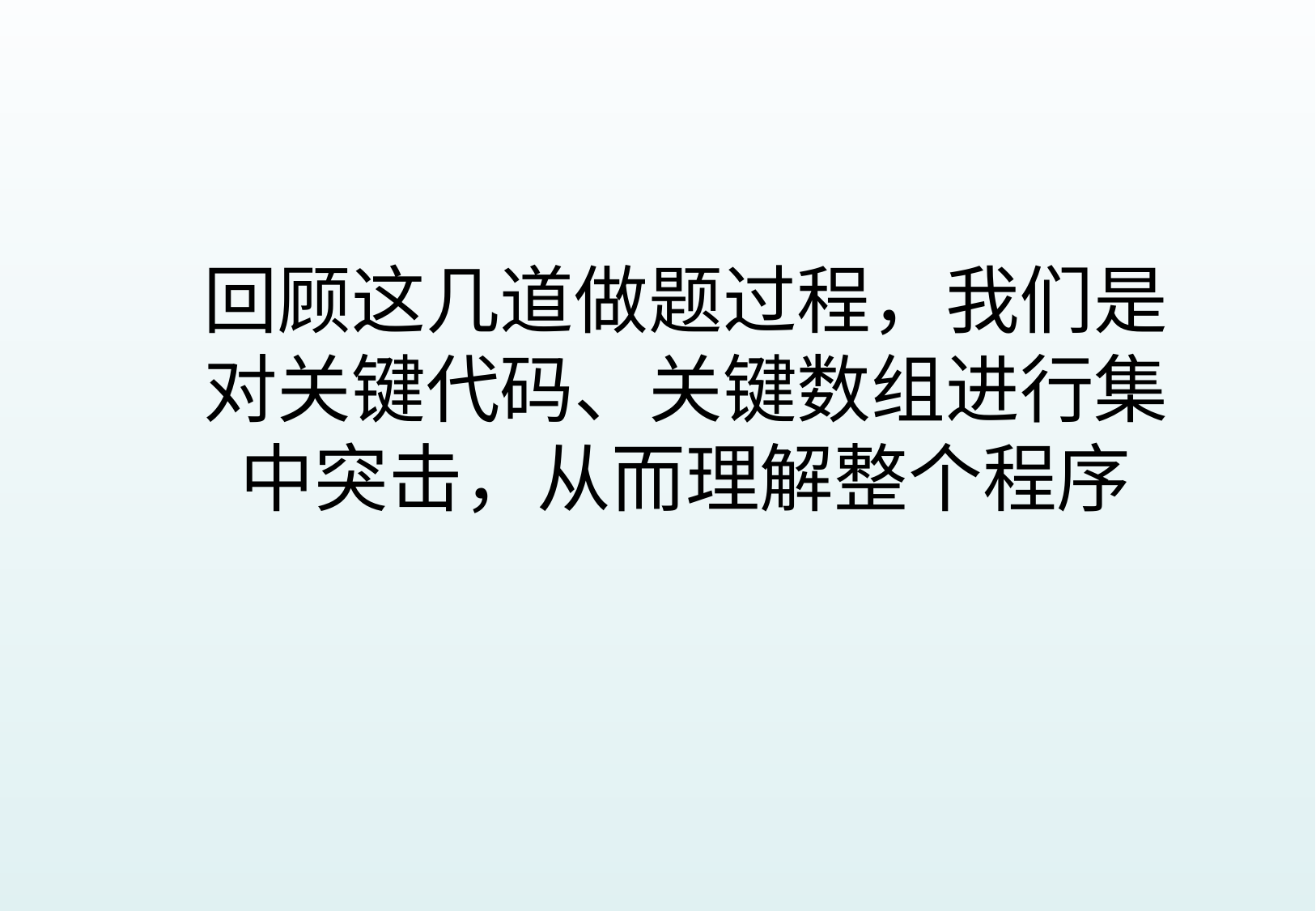

# 回顾这几道做题过程，我们是对关键代码、关键数组进行集中突击，从而理解整个程序